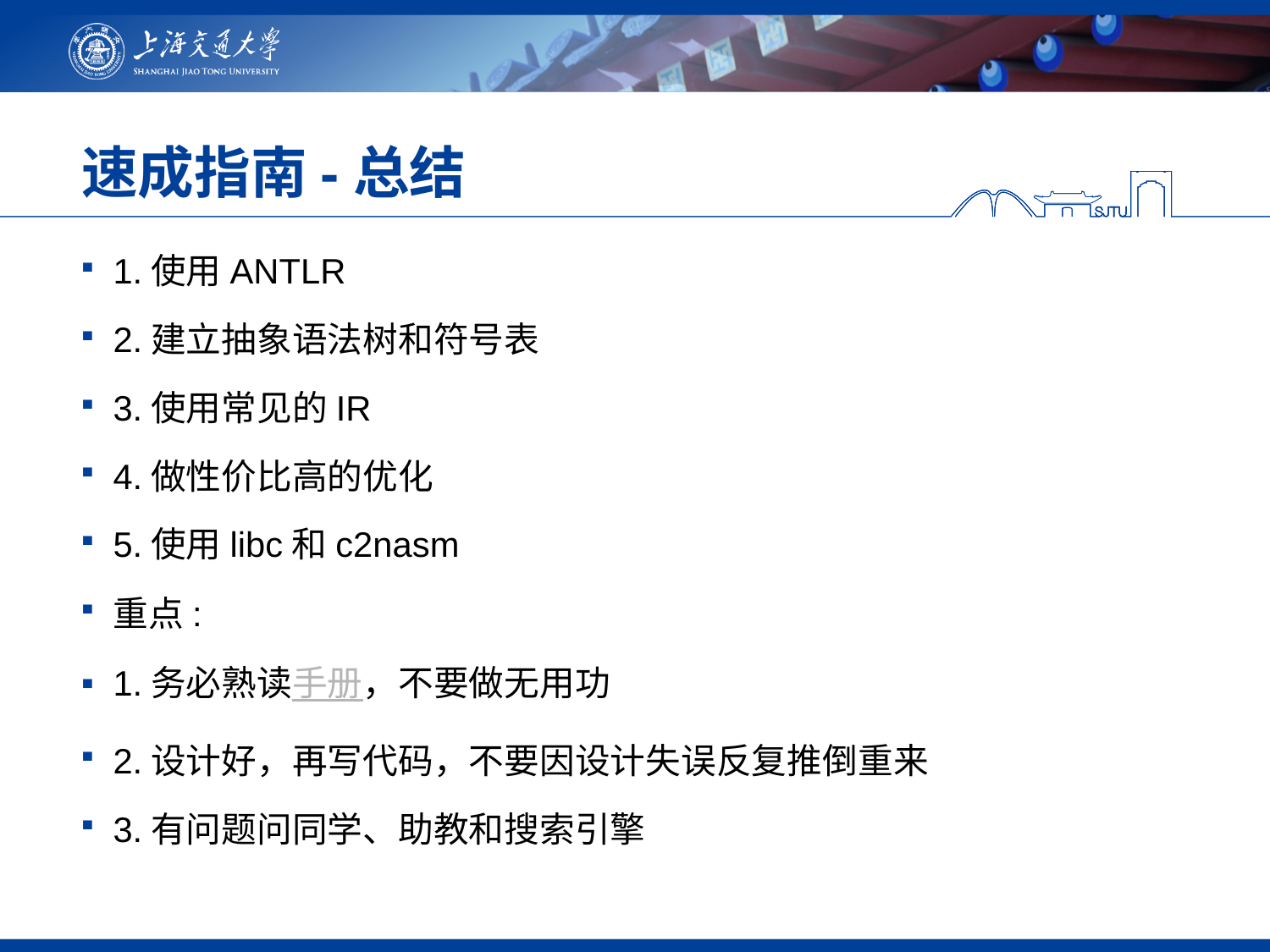

# 速成指南-总结
1.使用ANTLR
2.建立抽象语法树和符号表
3.使用常见的IR
4.做性价比高的优化
5.使用libc和c2nasm
重点:
1.务必熟读手册，不要做无用功
2.设计好，再写代码，不要因设计失误反复推倒重来
3.有问题问同学、助教和搜索引擎